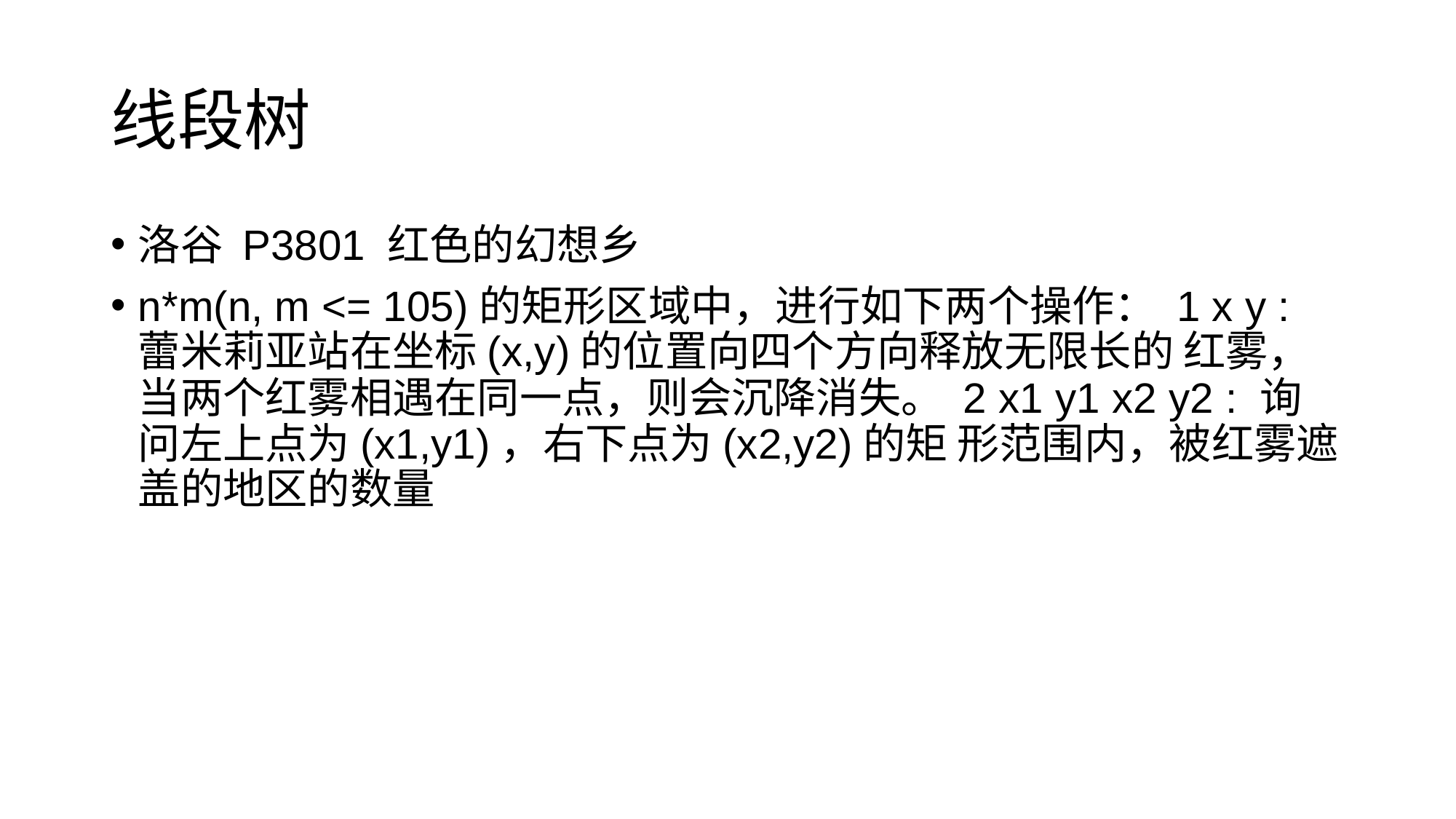

# 线段树
洛⾕ P3801 红⾊的幻想乡
n*m(n, m <= 105)的矩形区域中，进⾏如下两个操作： 1 x y : 蕾⽶莉亚站在坐标(x,y)的位置向四个⽅向释放⽆限⻓的 红雾，当两个红雾相遇在同⼀点，则会沉降消失。 2 x1 y1 x2 y2 : 询问左上点为(x1,y1)，右下点为(x2,y2)的矩 形范围内，被红雾遮盖的地区的数量